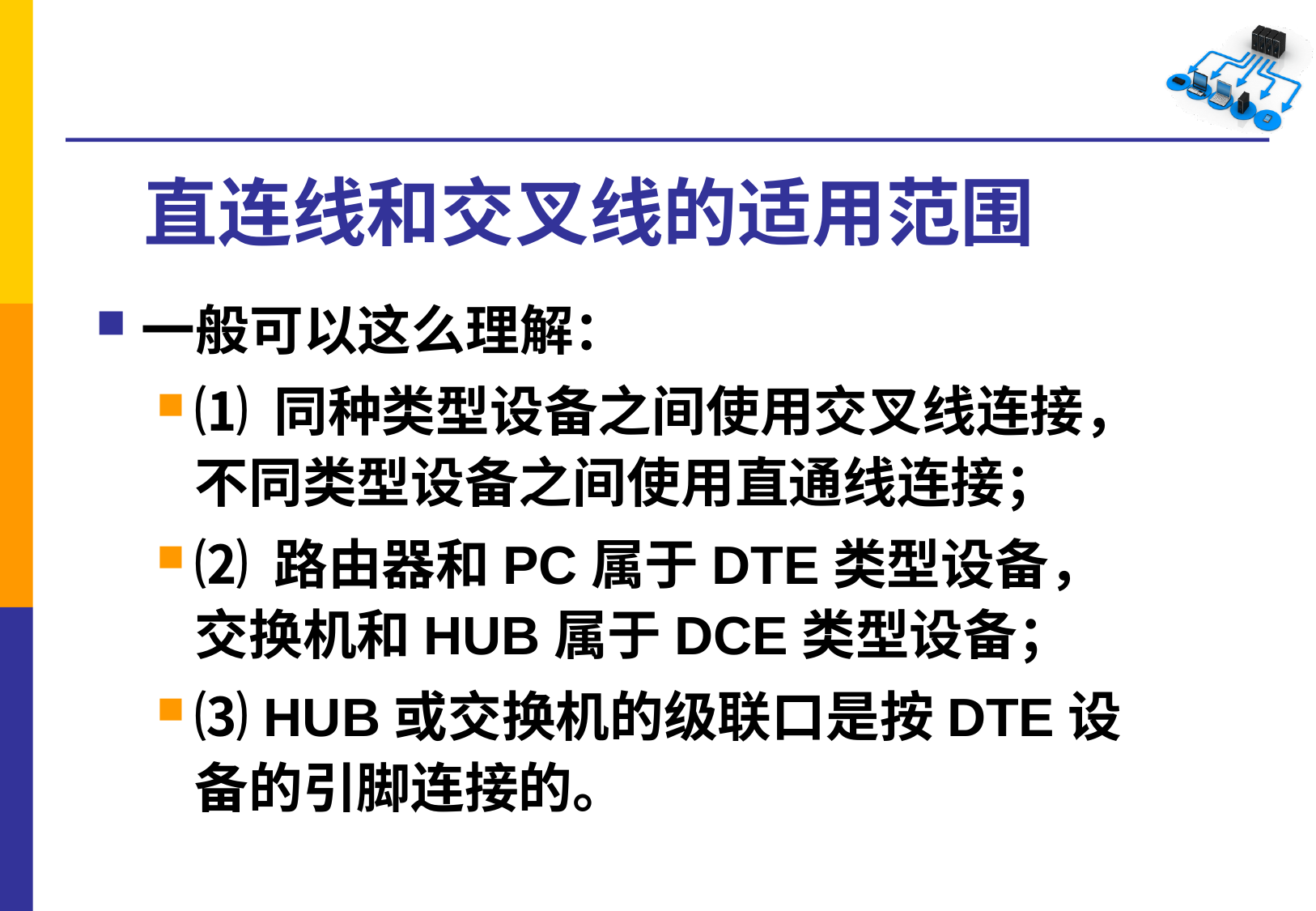

# 直连线和交叉线的适用范围
一般可以这么理解：
⑴ 同种类型设备之间使用交叉线连接，不同类型设备之间使用直通线连接；
⑵ 路由器和PC属于DTE类型设备，交换机和HUB属于DCE类型设备；
⑶ HUB或交换机的级联口是按DTE设备的引脚连接的。